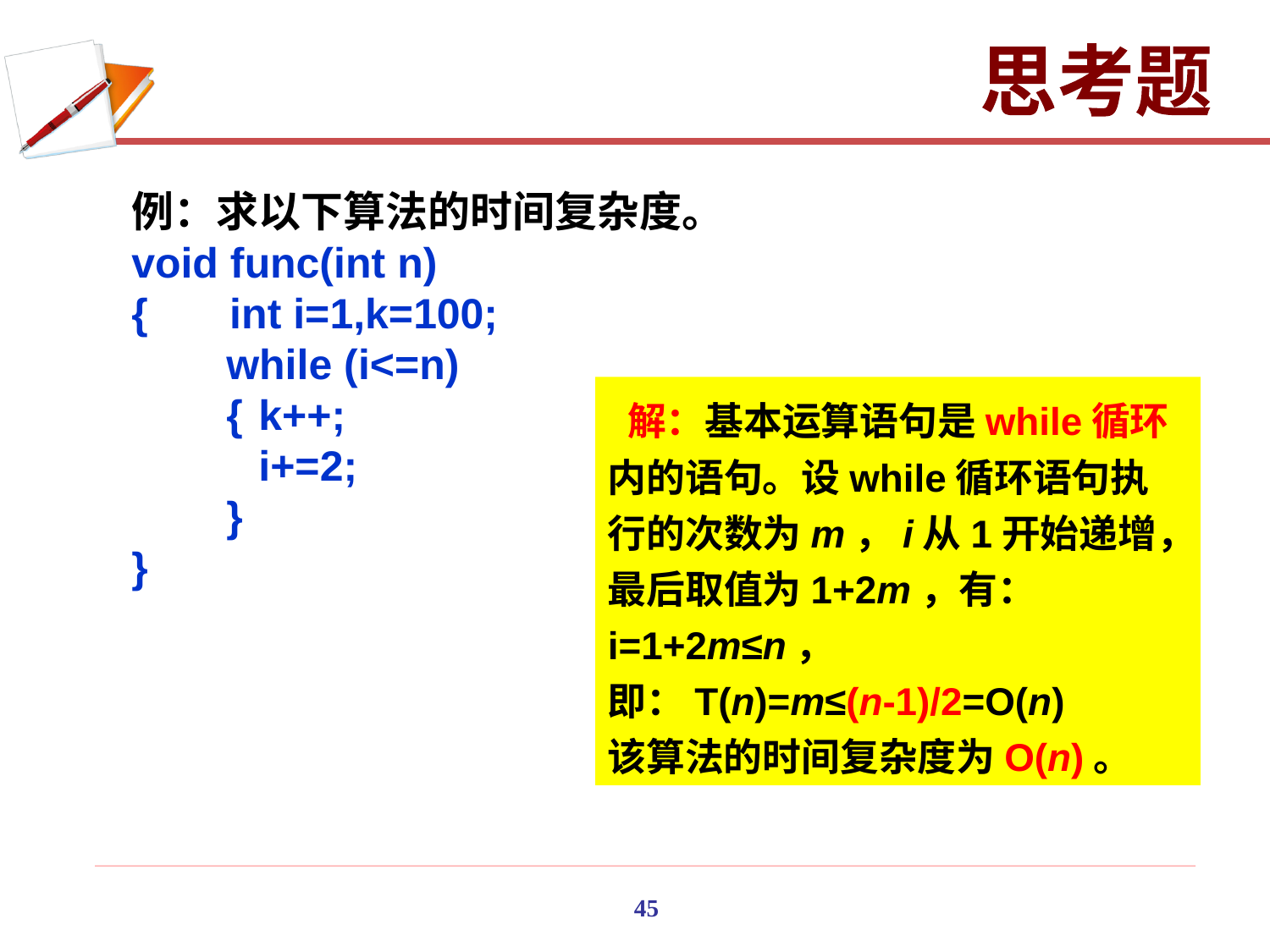

思考题
例：求以下算法的时间复杂度。
void func(int n)
{　  int i=1,k=100;
　　while (i<=n)
　　{	k++;
	i+=2;
　　}
}

 解：基本运算语句是while循环内的语句。设while循环语句执行的次数为m，i从1开始递增，最后取值为1+2m，有：i=1+2m≤n，
即：T(n)=m≤(n-1)/2=O(n)
该算法的时间复杂度为O(n)。